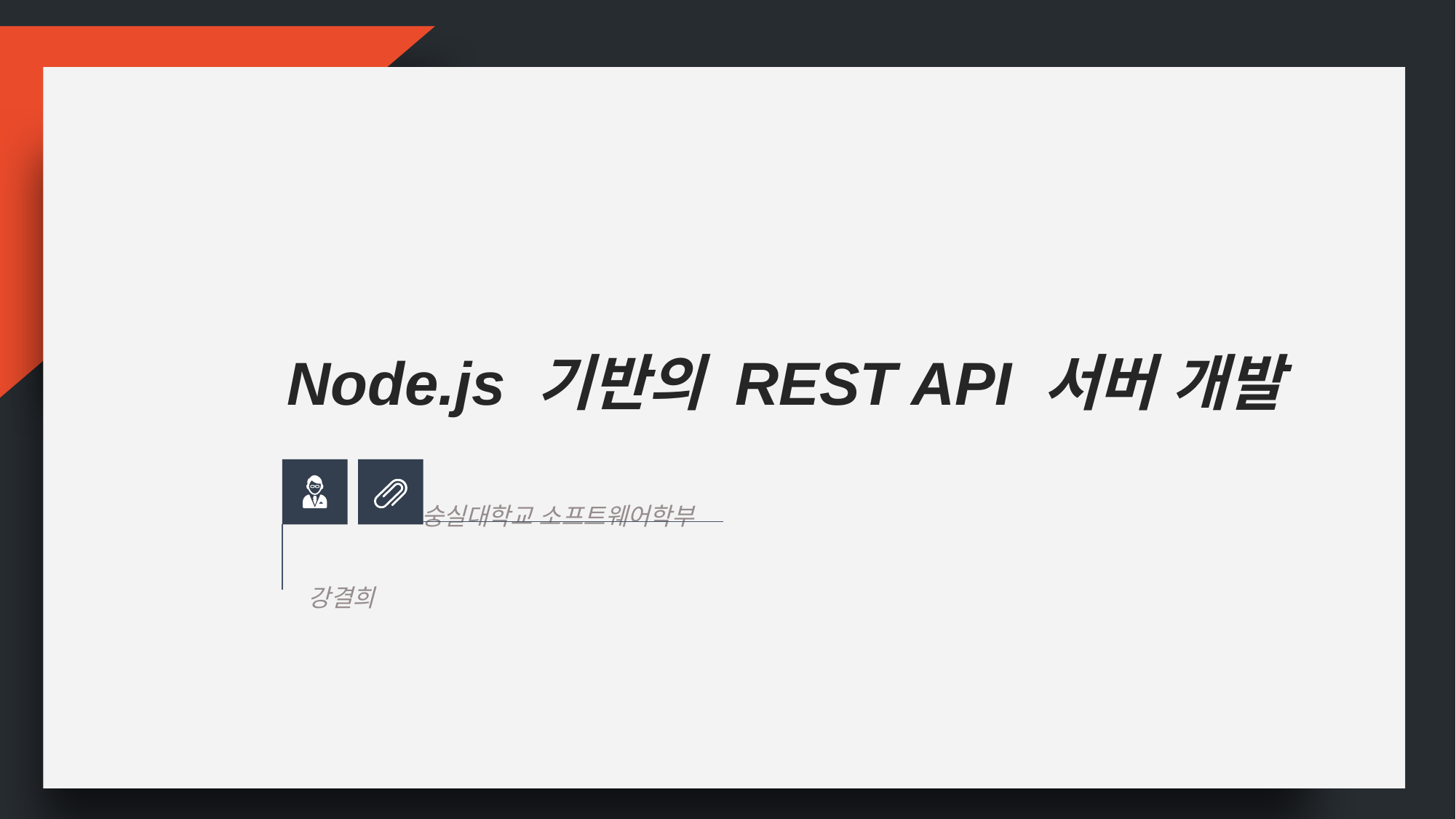

Node.js 기반의 REST API 서버 개발
숭실대학교 소프트웨어학부

강결희